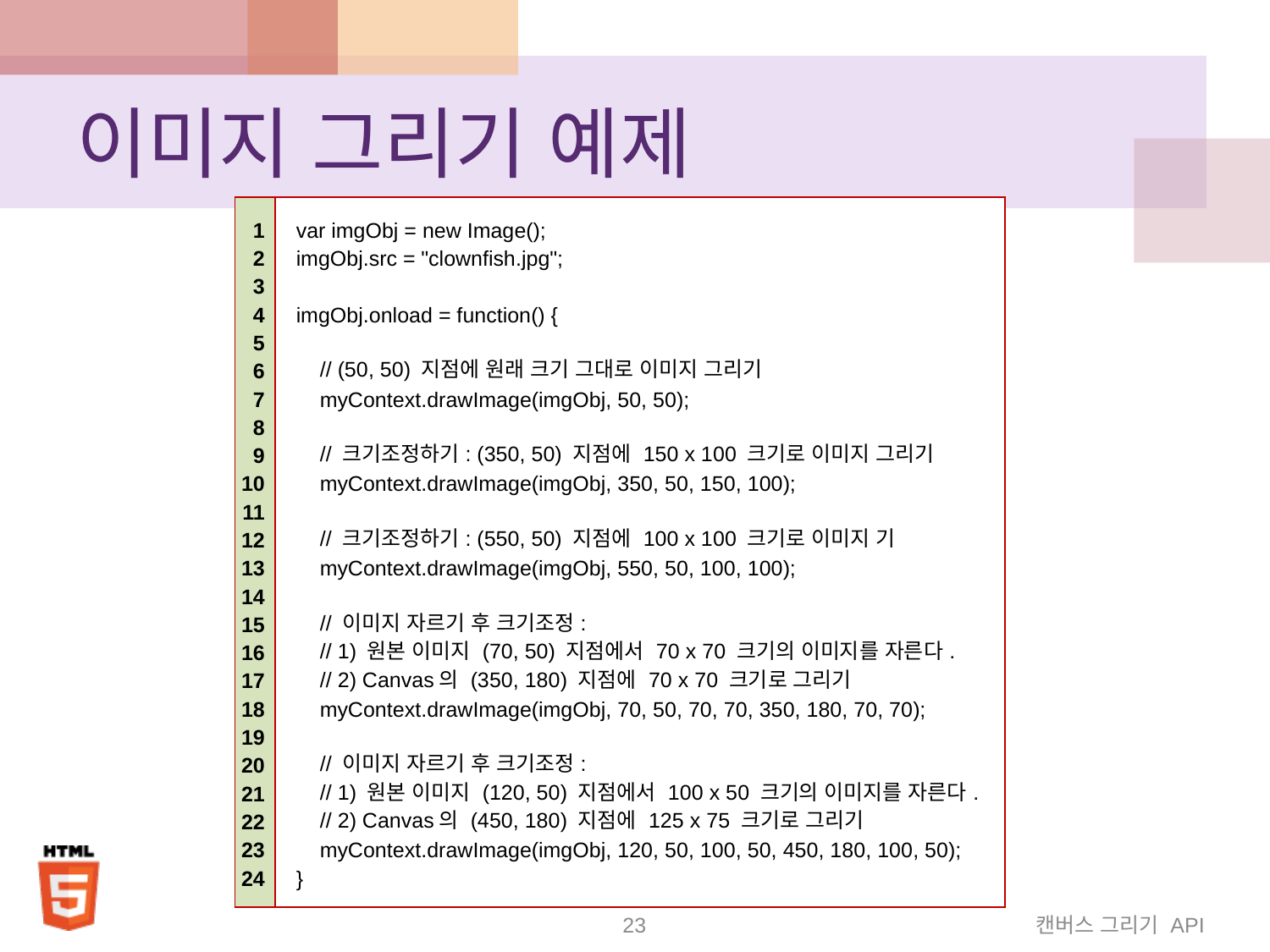

# 이미지 그리기 예제
| 1 2 3 4 5 6 7 8 9 10 11 12 13 14 15 16 17 18 19 20 21 22 23 24 | var imgObj = new Image(); imgObj.src = "clownfish.jpg"; imgObj.onload = function() { // (50, 50) 지점에 원래 크기 그대로 이미지 그리기 myContext.drawImage(imgObj, 50, 50); // 크기조정하기: (350, 50) 지점에 150 x 100 크기로 이미지 그리기 myContext.drawImage(imgObj, 350, 50, 150, 100); // 크기조정하기: (550, 50) 지점에 100 x 100 크기로 이미지 기 myContext.drawImage(imgObj, 550, 50, 100, 100); // 이미지 자르기 후 크기조정: // 1) 원본 이미지 (70, 50) 지점에서 70 x 70 크기의 이미지를 자른다. // 2) Canvas의 (350, 180) 지점에 70 x 70 크기로 그리기 myContext.drawImage(imgObj, 70, 50, 70, 70, 350, 180, 70, 70); // 이미지 자르기 후 크기조정: // 1) 원본 이미지 (120, 50) 지점에서 100 x 50 크기의 이미지를 자른다. // 2) Canvas의 (450, 180) 지점에 125 x 75 크기로 그리기 myContext.drawImage(imgObj, 120, 50, 100, 50, 450, 180, 100, 50); } |
| --- | --- |
23
캔버스 그리기 API